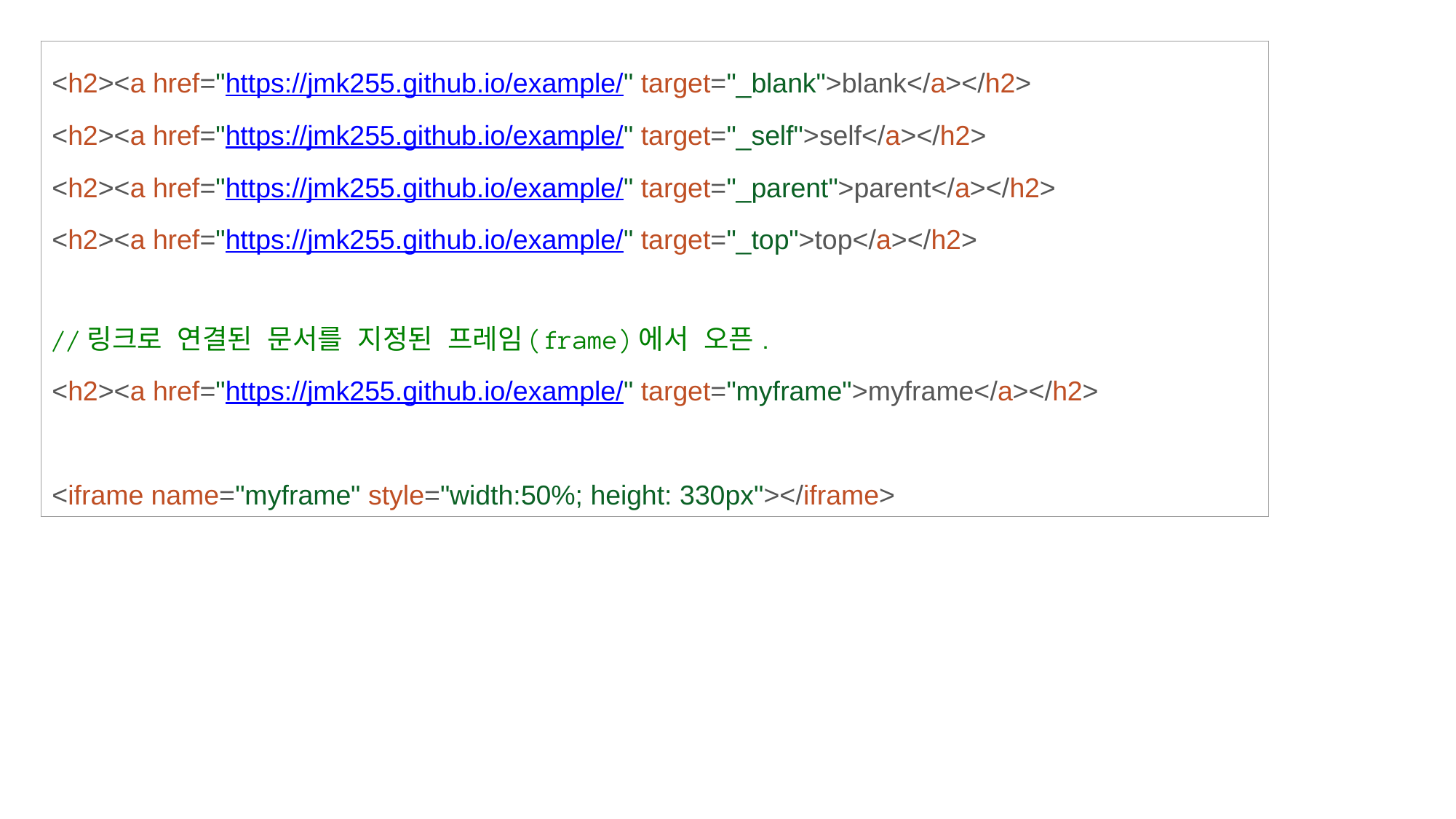

| <h2><a href="https://jmk255.github.io/example/" target="\_blank">blank</a></h2> <h2><a href="https://jmk255.github.io/example/" target="\_self">self</a></h2> <h2><a href="https://jmk255.github.io/example/" target="\_parent">parent</a></h2> <h2><a href="https://jmk255.github.io/example/" target="\_top">top</a></h2> //링크로 연결된 문서를 지정된 프레임(frame)에서 오픈. <h2><a href="https://jmk255.github.io/example/" target="myframe">myframe</a></h2> <iframe name="myframe" style="width:50%; height: 330px"></iframe> |
| --- |